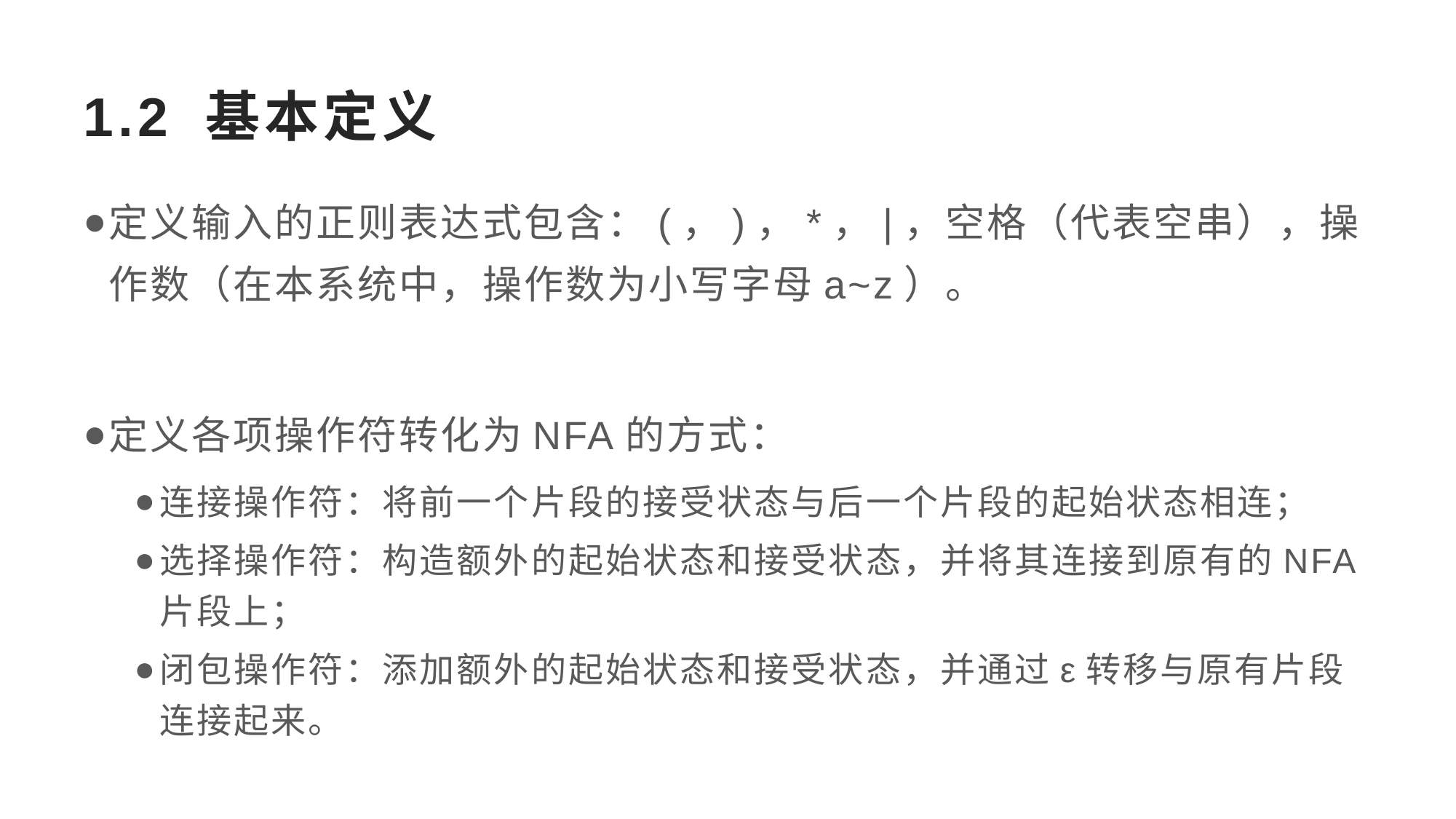

# 1.2 基本定义
定义输入的正则表达式包含：(，)，*，|，空格（代表空串），操作数（在本系统中，操作数为小写字母a~z）。

定义各项操作符转化为NFA的方式：
连接操作符：将前一个片段的接受状态与后一个片段的起始状态相连；
选择操作符：构造额外的起始状态和接受状态，并将其连接到原有的NFA片段上；
闭包操作符：添加额外的起始状态和接受状态，并通过ε转移与原有片段连接起来。